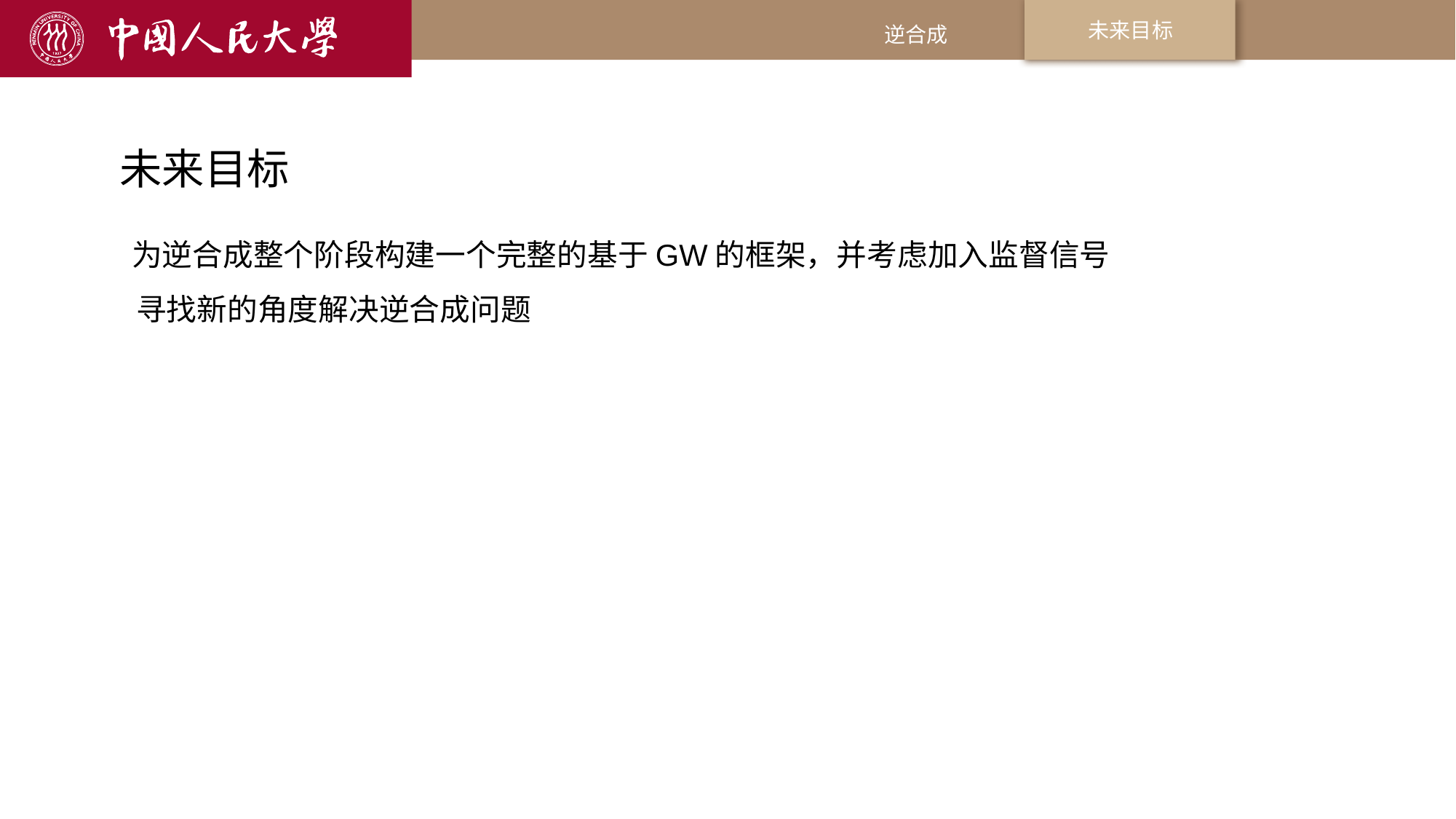

未来目标

逆合成

未来目标
为逆合成整个阶段构建一个完整的基于GW的框架，并考虑加入监督信号
寻找新的角度解决逆合成问题